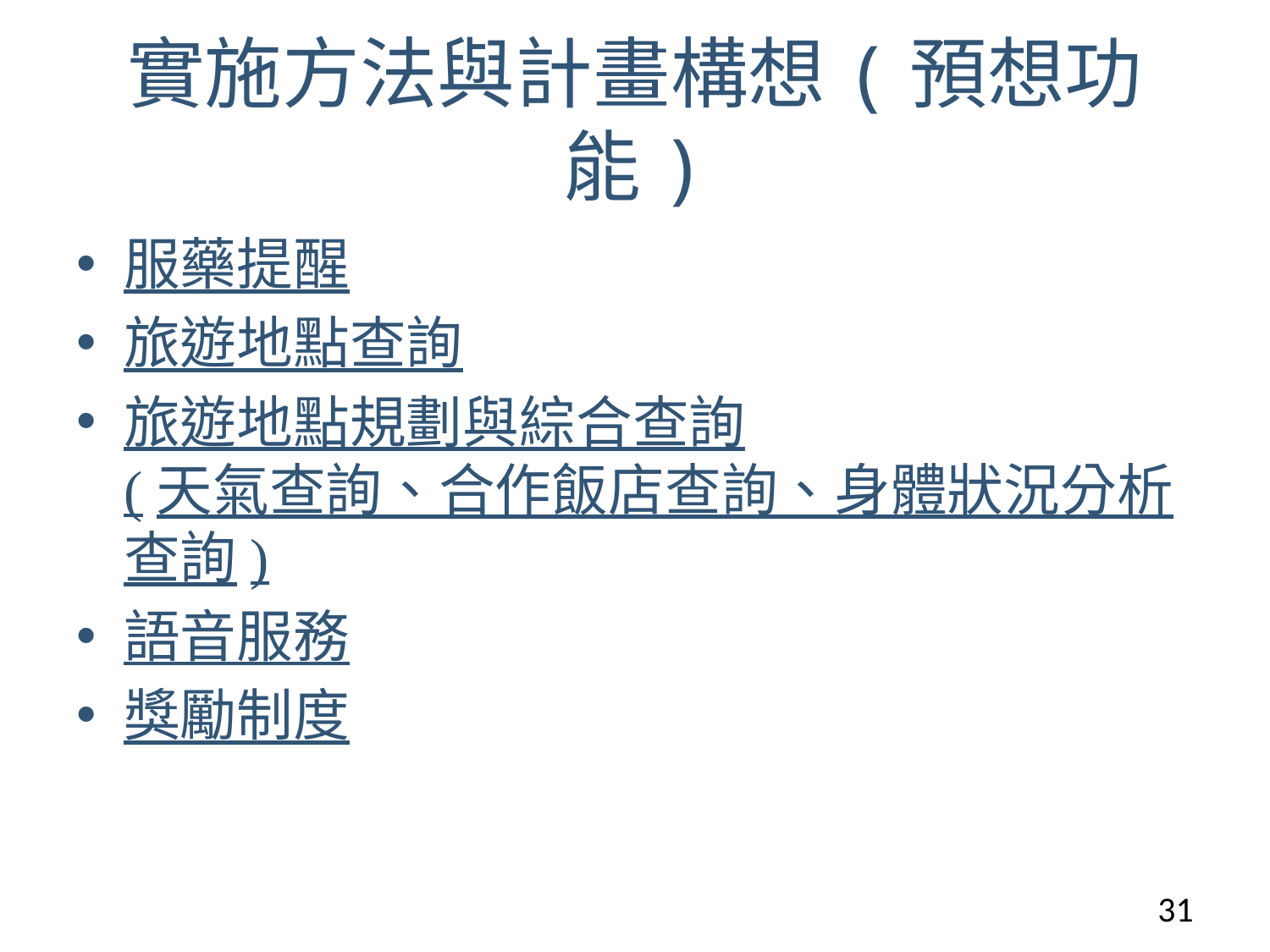

# 實施方法與計畫構想(預想功能)
服藥提醒
旅遊地點查詢
旅遊地點規劃與綜合查詢
(天氣查詢、合作飯店查詢、身體狀況分析查詢)
語音服務
獎勵制度
31